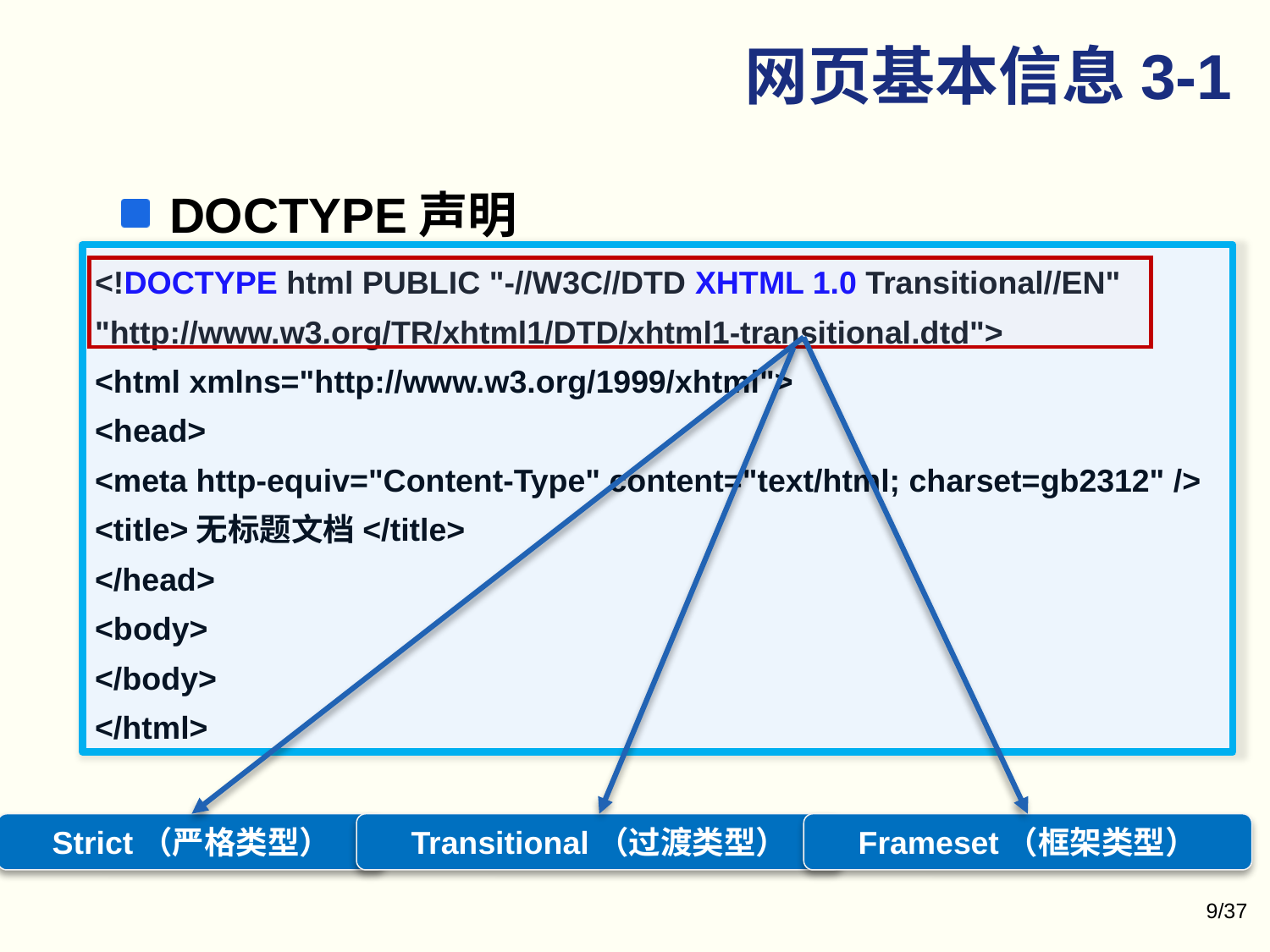

# 网页基本信息3-1
DOCTYPE声明
<!DOCTYPE html PUBLIC "-//W3C//DTD XHTML 1.0 Transitional//EN" "http://www.w3.org/TR/xhtml1/DTD/xhtml1-transitional.dtd">
<html xmlns="http://www.w3.org/1999/xhtml">
<head>
<meta http-equiv="Content-Type" content="text/html; charset=gb2312" />
<title>无标题文档</title>
</head>
<body>
</body>
</html>

Strict（严格类型）
Transitional（过渡类型）
Frameset（框架类型）
9/37